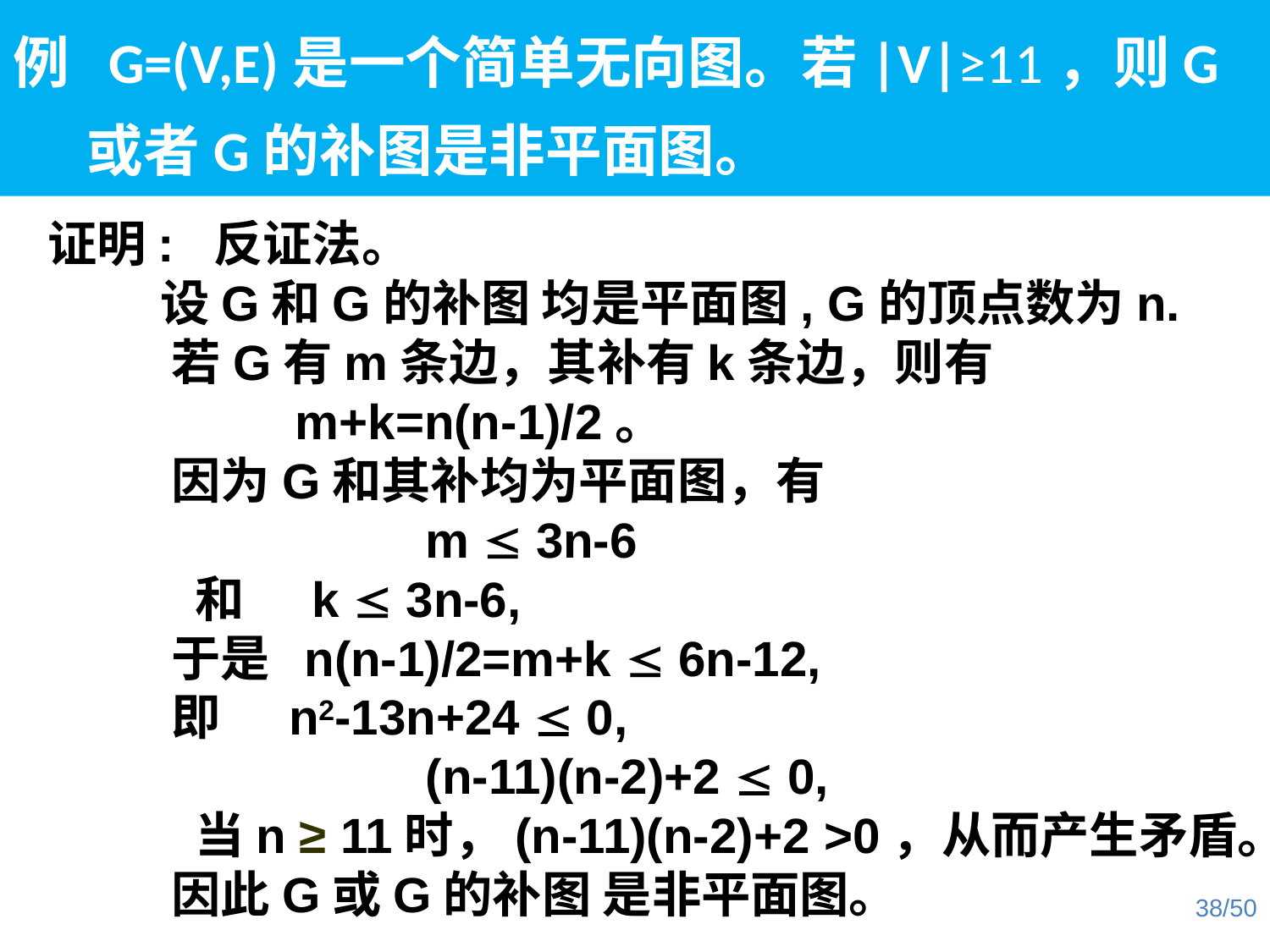

例  G=(V,E)是一个简单无向图。若|V|≥11，则G或者G的补图是非平面图。
证明:  反证法。
         设G和G的补图 均是平面图, G的顶点数为n.
     	若G有m条边，其补有k条边，则有
 	         m+k=n(n-1)/2。
          因为G和其补均为平面图，有
			m ≤ 3n-6
	 和     k ≤ 3n-6,
	于是  n(n-1)/2=m+k ≤ 6n-12,
          即     n2-13n+24 ≤ 0,
			(n-11)(n-2)+2 ≤ 0,
	 当n ≥ 11时，(n-11)(n-2)+2 >0，从而产生矛盾。
          因此G或G的补图 是非平面图。
38/50